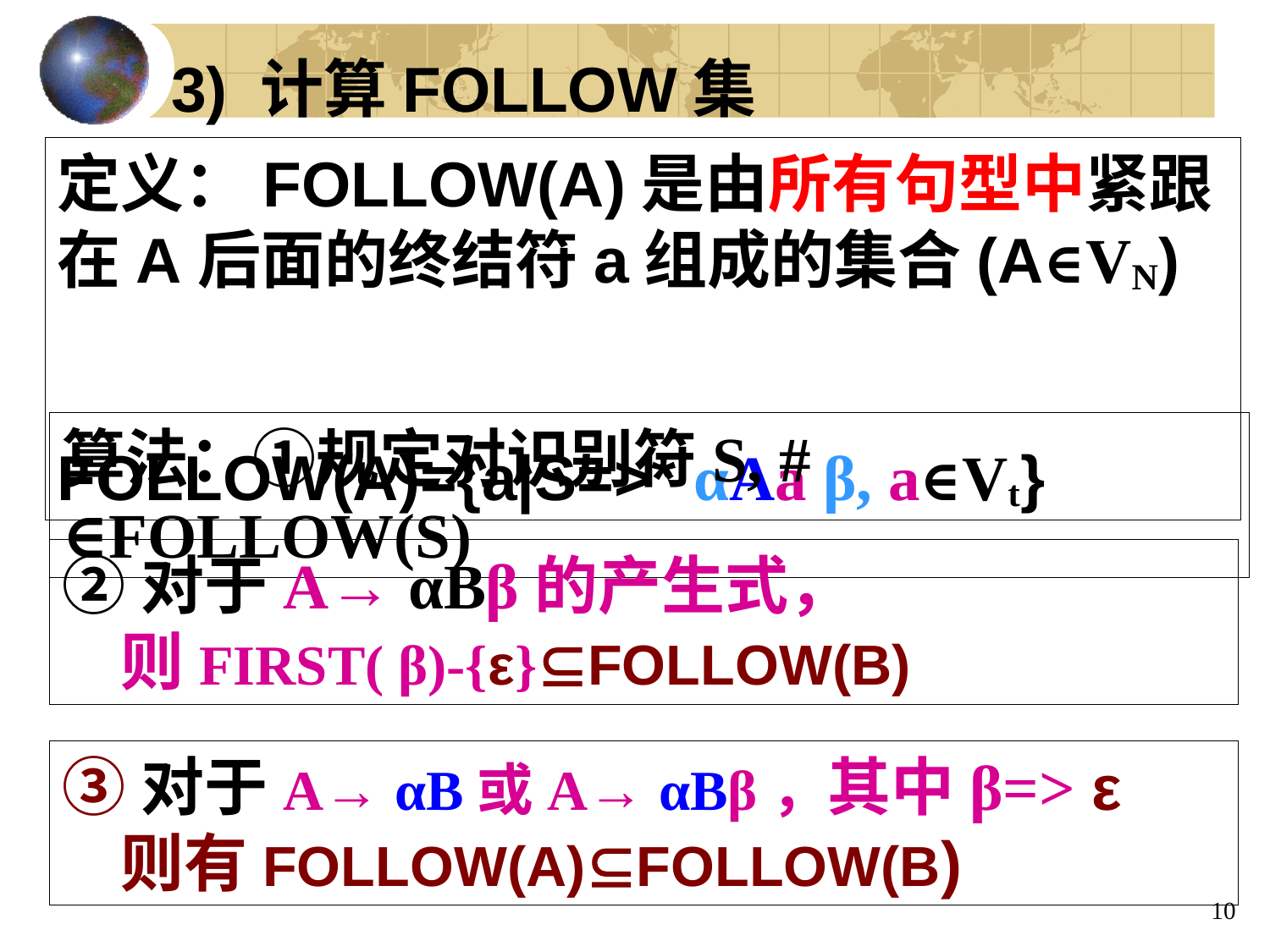

3) 计算FOLLOW集
定义：FOLLOW(A)是由所有句型中紧跟在A后面的终结符a组成的集合(A∈VN)

FOLLOW(A)={a|S=>* αAa β, a∈Vt}
算法：①规定对识别符S, # ∈FOLLOW(S)
②对于A→ αBβ的产生式，
   则FIRST( β)-{ε}⊆FOLLOW(B)
③对于A→ αB或A→ αBβ，其中β=> ε
   则有FOLLOW(A)⊆FOLLOW(B)
10